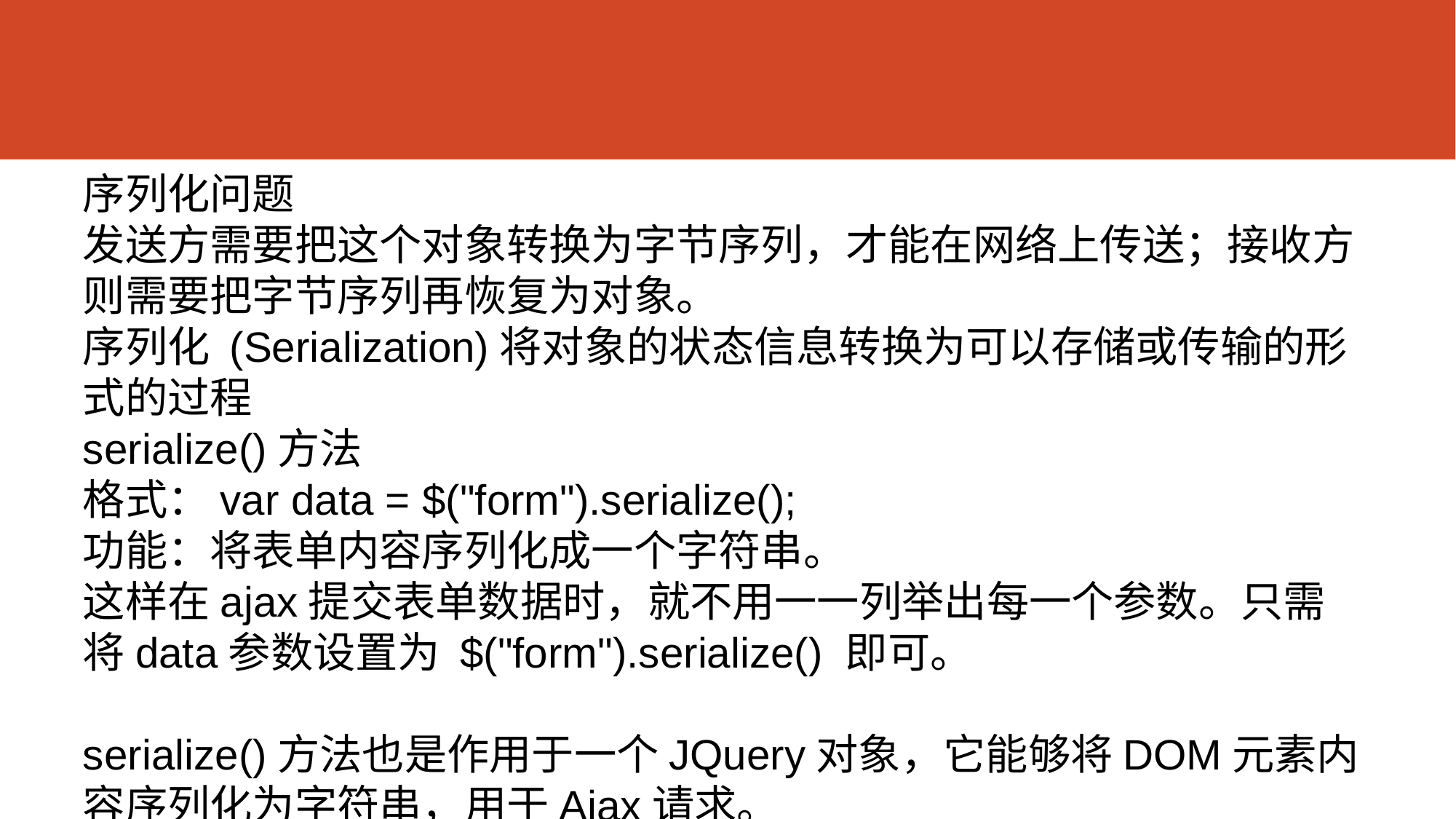

#
序列化问题
发送方需要把这个对象转换为字节序列，才能在网络上传送；接收方则需要把字节序列再恢复为对象。
序列化 (Serialization)将对象的状态信息转换为可以存储或传输的形式的过程
serialize()方法
格式：var data = $("form").serialize();
功能：将表单内容序列化成一个字符串。
这样在ajax提交表单数据时，就不用一一列举出每一个参数。只需将data参数设置为 $("form").serialize() 即可。

serialize()方法也是作用于一个JQuery对象，它能够将DOM元素内容序列化为字符串，用于Ajax请求。